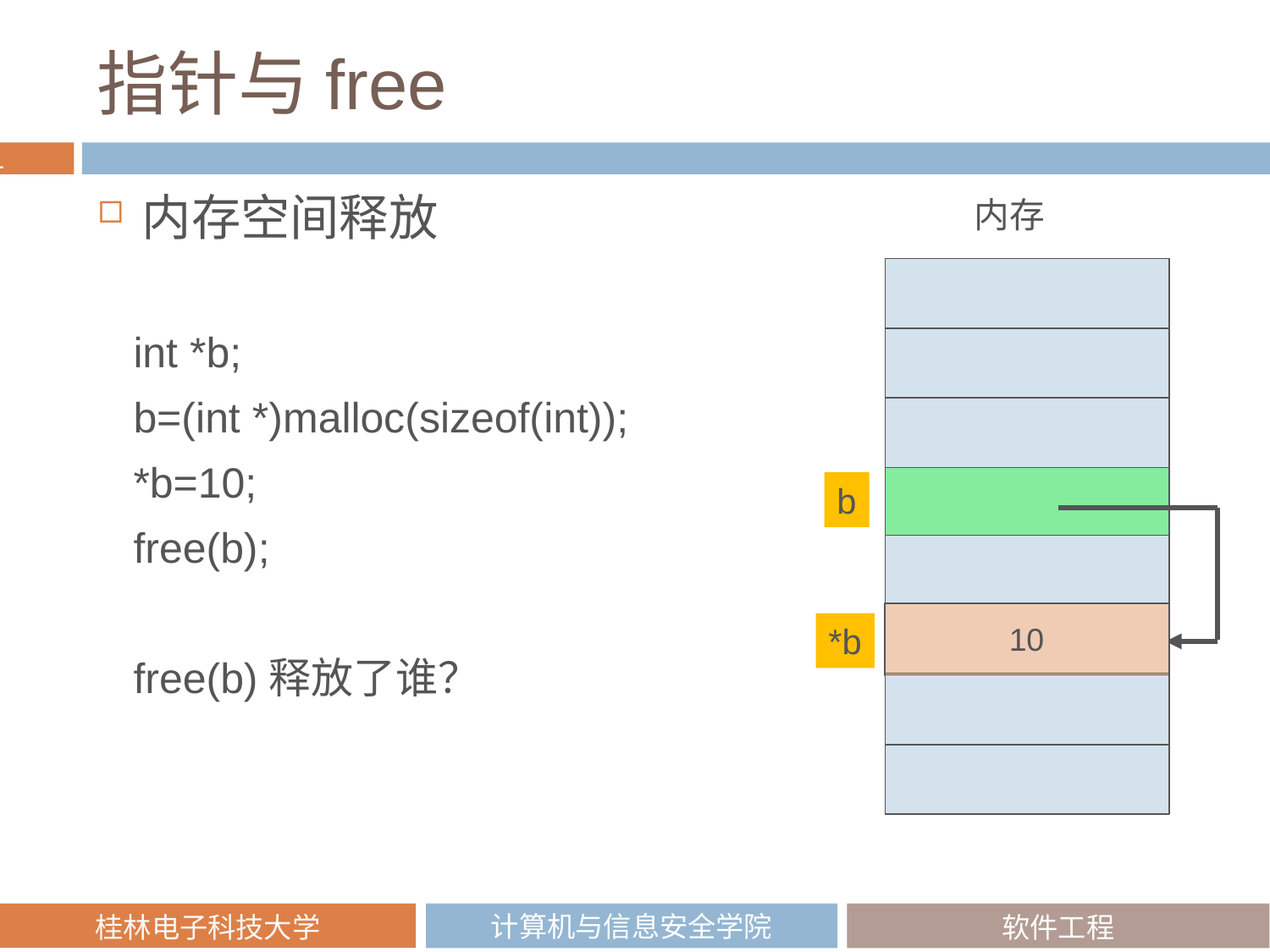

# 指针与free
内存空间释放

   int *b;
   b=(int *)malloc(sizeof(int));
   *b=10;
   free(b);

   free(b)释放了谁？

内存

b

10
4

*b